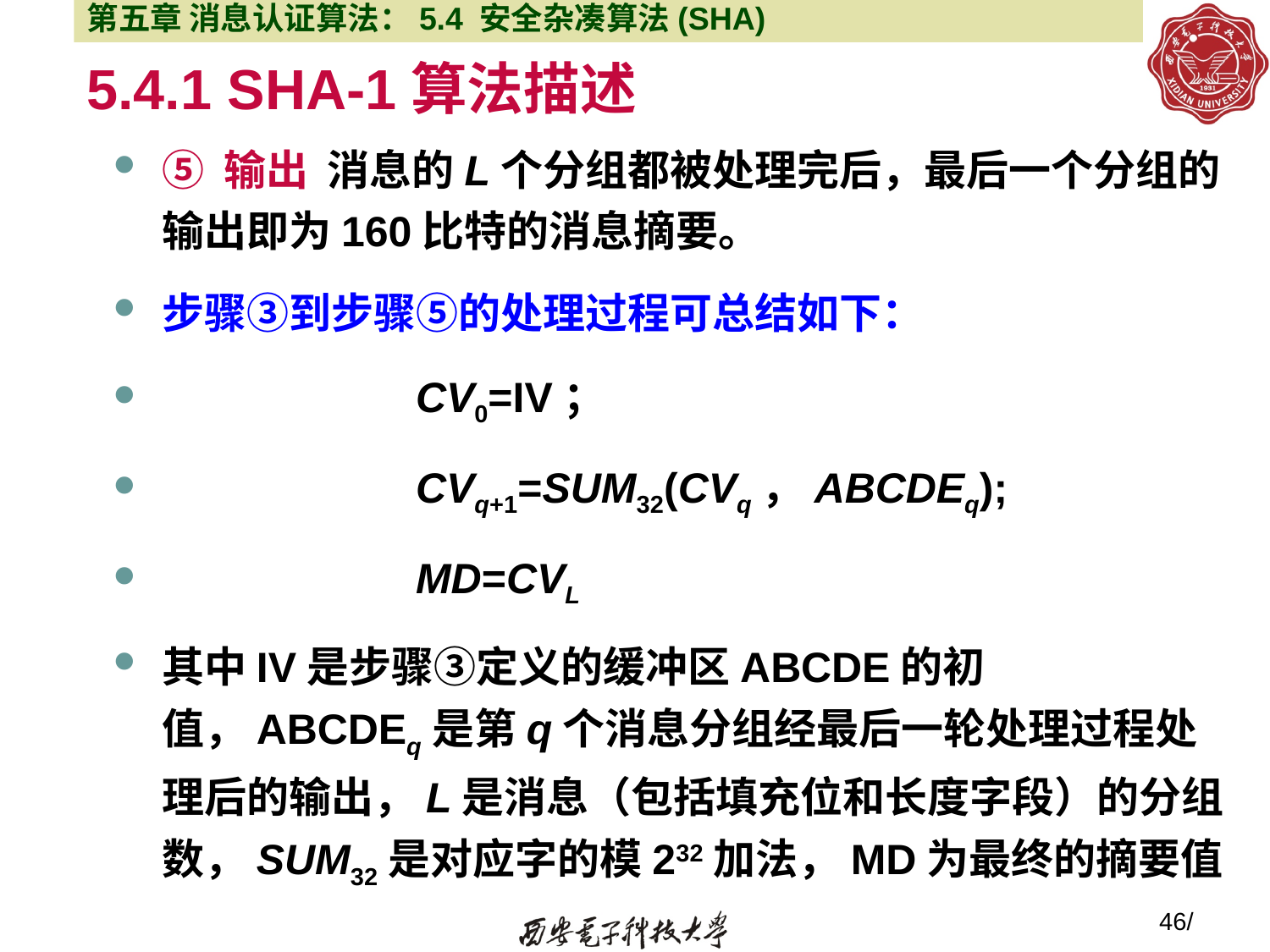

第五章 消息认证算法：5.4 安全杂凑算法(SHA)
# 5.4.1 SHA-1算法描述
⑤ 输出  消息的L个分组都被处理完后，最后一个分组的输出即为160比特的消息摘要。
步骤③到步骤⑤的处理过程可总结如下：
		CV0=IV；
		CVq+1=SUM32(CVq，ABCDEq);
		MD=CVL
其中IV是步骤③定义的缓冲区ABCDE的初值，ABCDEq是第q个消息分组经最后一轮处理过程处理后的输出，L是消息（包括填充位和长度字段）的分组数，SUM32是对应字的模232加法，MD为最终的摘要值
46/